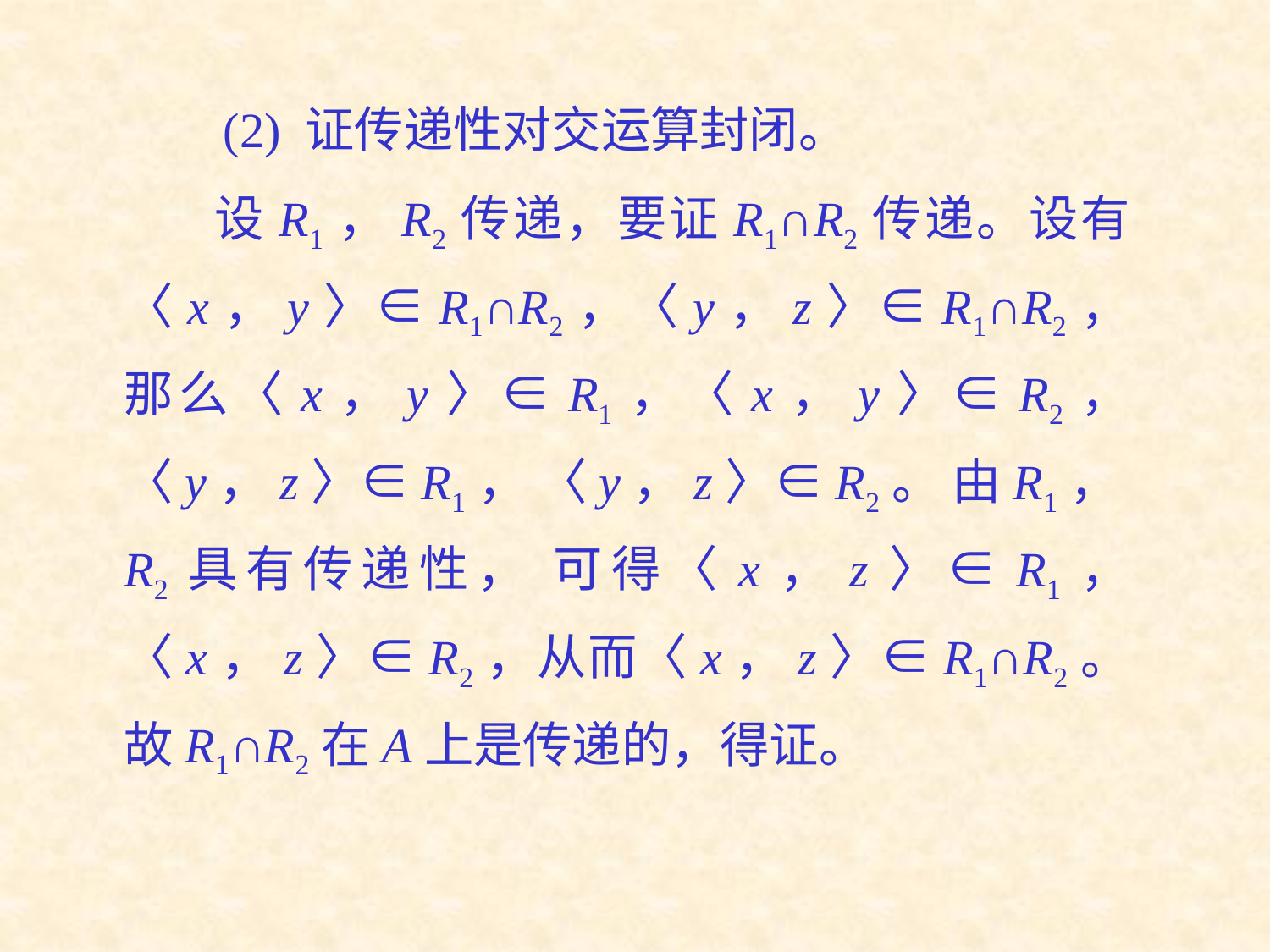

(2) 证传递性对交运算封闭。
         设R1，R2传递，要证R1∩R2传递。设有〈x，y〉∈R1∩R2，〈y，z〉∈R1∩R2，那么〈x，y〉∈R1，〈x，y〉∈R2，〈y，z〉∈R1， 〈y，z〉∈R2。 由R1，R2具有传递性， 可得〈x，z〉∈R1，〈x，z〉∈R2，从而〈x，z〉∈R1∩R2。故R1∩R2在A上是传递的，得证。